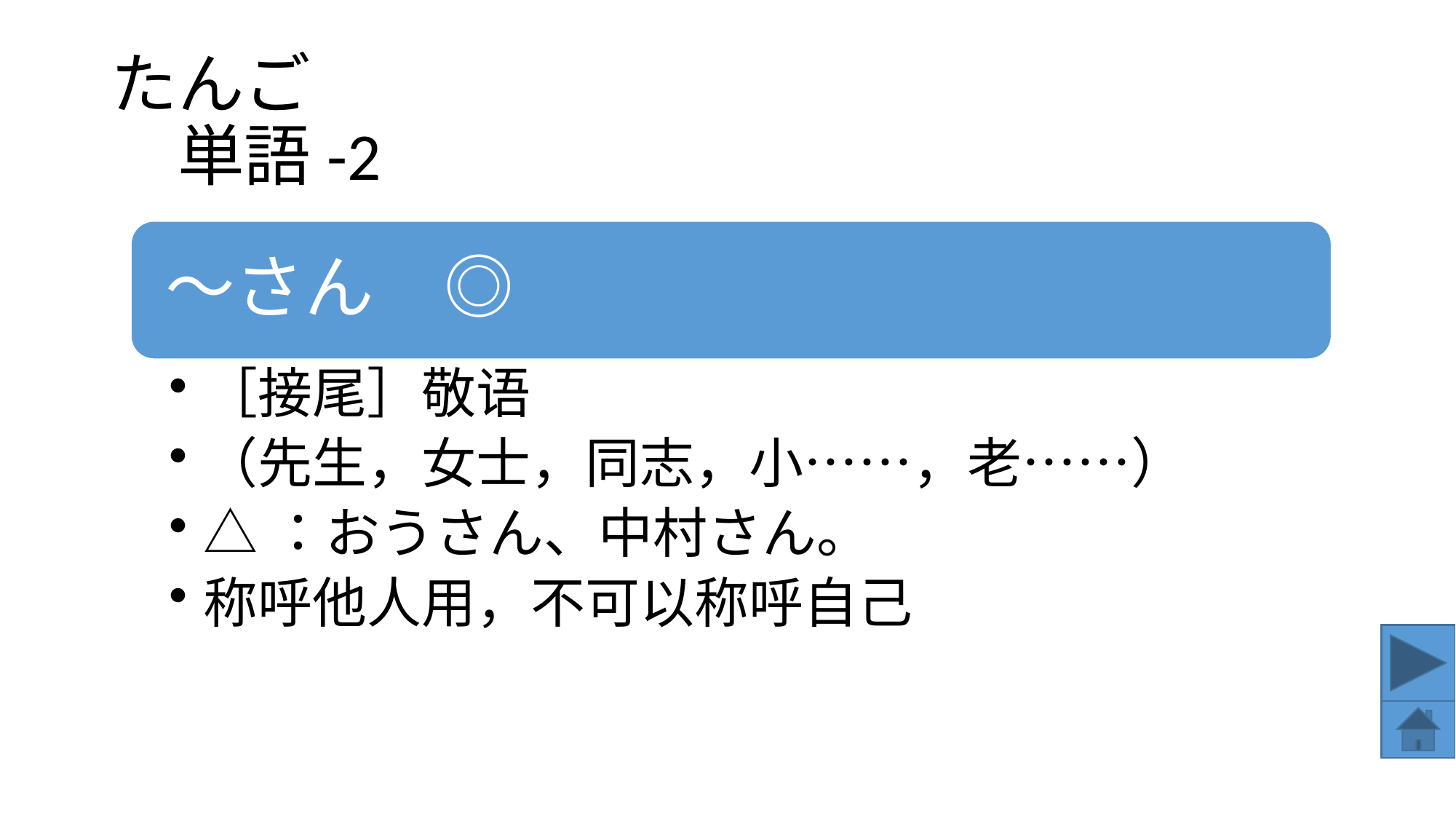

# たんご 　単語-2
～さん　◎
［接尾］敬语
（先生，女士，同志，小……，老……）
△：おうさん、中村さん。
称呼他人用，不可以称呼自己